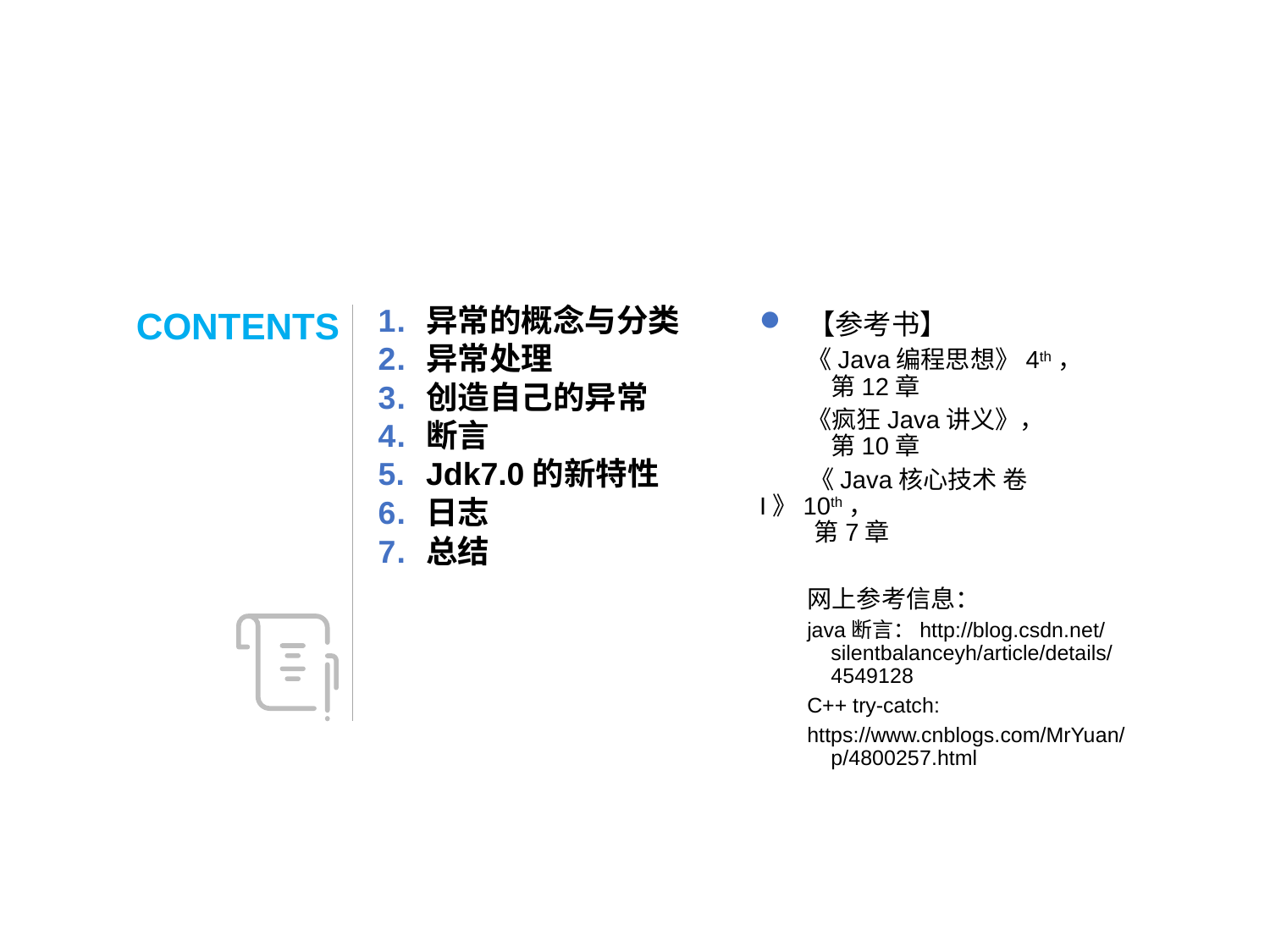

CONTENTS
异常的概念与分类
异常处理
创造自己的异常
断言
Jdk7.0的新特性
日志
总结

【参考书】
《Java编程思想》4th，
第12章
《疯狂Java讲义》，
第10章
        《Java核心技术 卷I》10th，
          第7章

网上参考信息：
java断言：http://blog.csdn.net/silentbalanceyh/article/details/4549128
C++ try-catch:
https://www.cnblogs.com/MrYuan/p/4800257.html